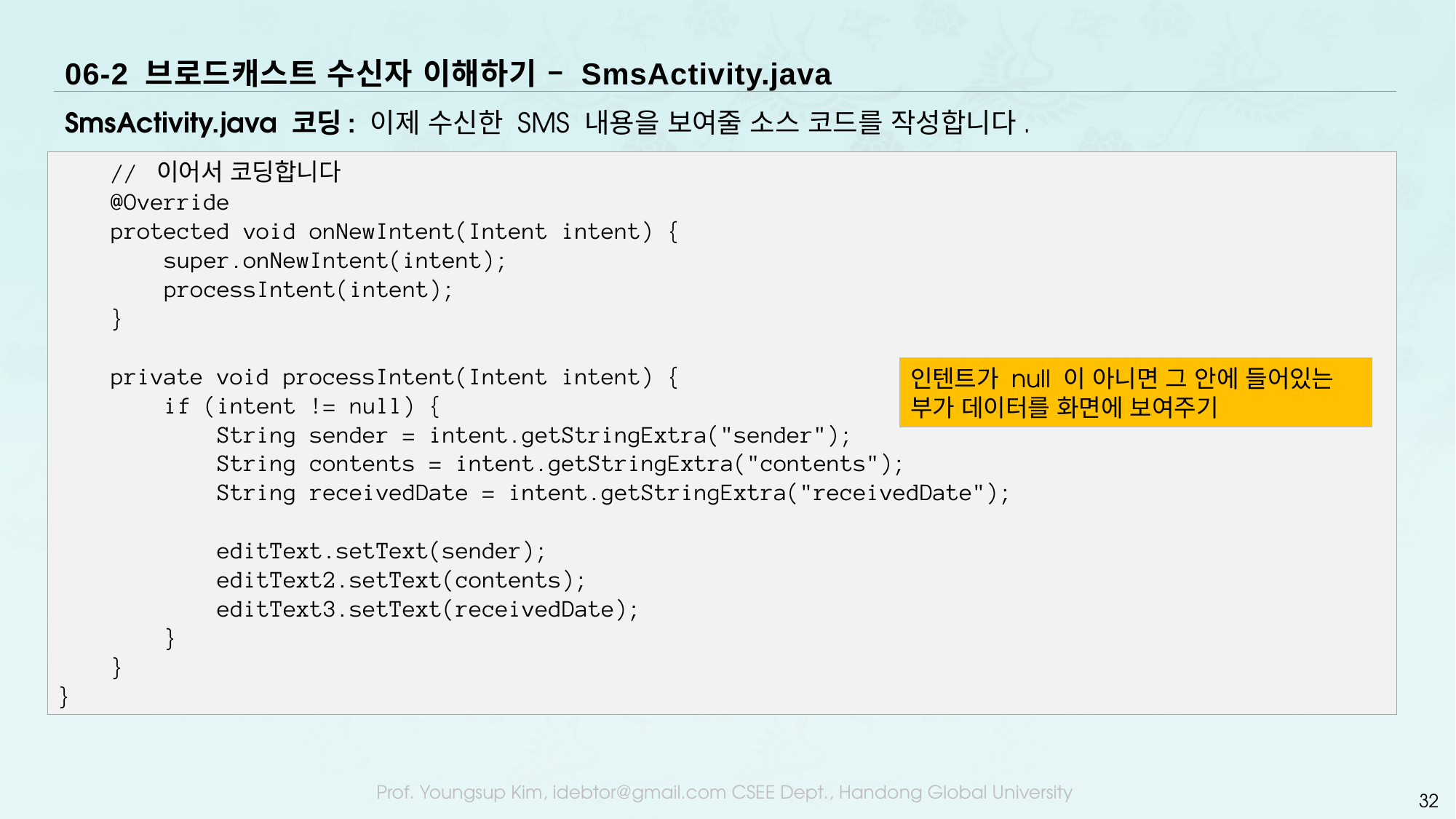

# 06-2 브로드캐스트 수신자 이해하기 – SmsActivity.java
SmsActivity.java 코딩: 이제 수신한 SMS 내용을 보여줄 소스 코드를 작성합니다.

    // 이어서 코딩합니다
    @Override
    protected void onNewIntent(Intent intent) {
        super.onNewIntent(intent);
        processIntent(intent);
    }

    private void processIntent(Intent intent) {
        if (intent != null) {
            String sender = intent.getStringExtra("sender");
            String contents = intent.getStringExtra("contents");
            String receivedDate = intent.getStringExtra("receivedDate");

            editText.setText(sender);
            editText2.setText(contents);
            editText3.setText(receivedDate);
        }
    }
}
인텐트가 null 이 아니면 그 안에 들어있는 부가 데이터를 화면에 보여주기
32